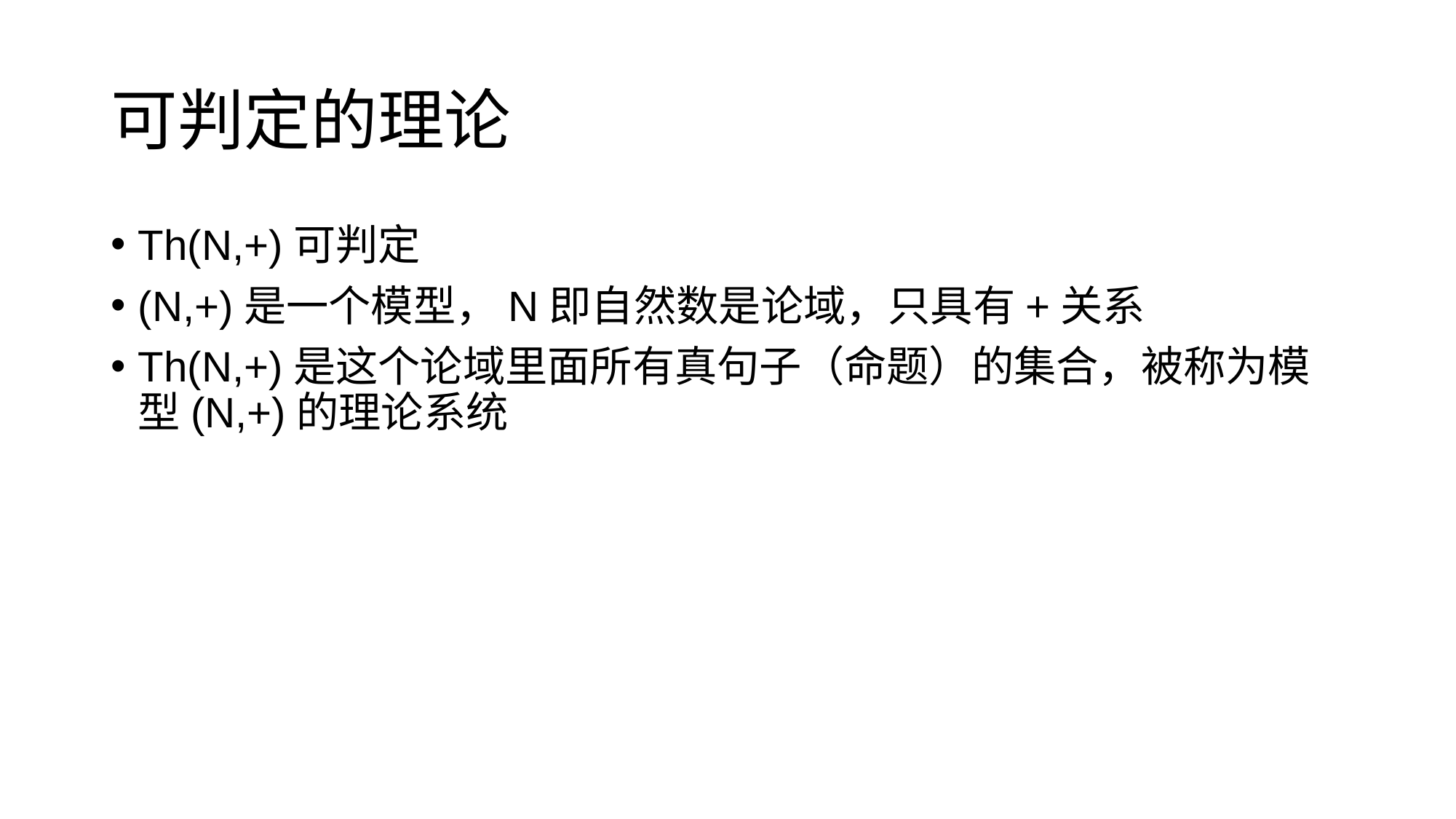

# 可判定的理论
Th(N,+)可判定
(N,+)是一个模型，N即自然数是论域，只具有+关系
Th(N,+)是这个论域里面所有真句子（命题）的集合，被称为模型(N,+)的理论系统